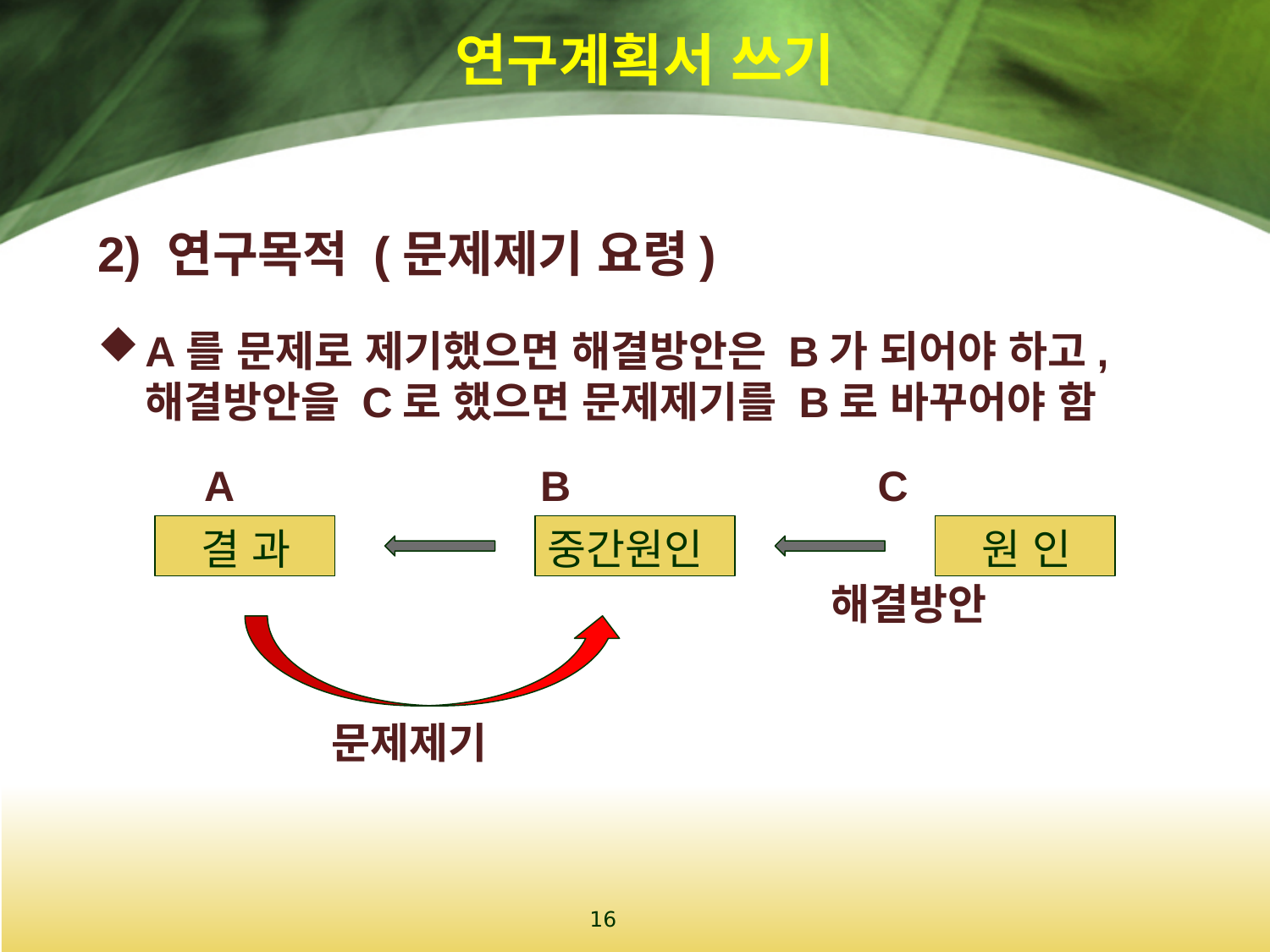

# 연구계획서 쓰기
2) 연구목적 (문제제기 요령)

A를 문제로 제기했으면 해결방안은 B가 되어야 하고, 해결방안을 C로 했으면 문제제기를 B로 바꾸어야 함

         A                          B                          C

                                                             해결방안

                             문제제기

  결 과
중간원인
   원 인

16